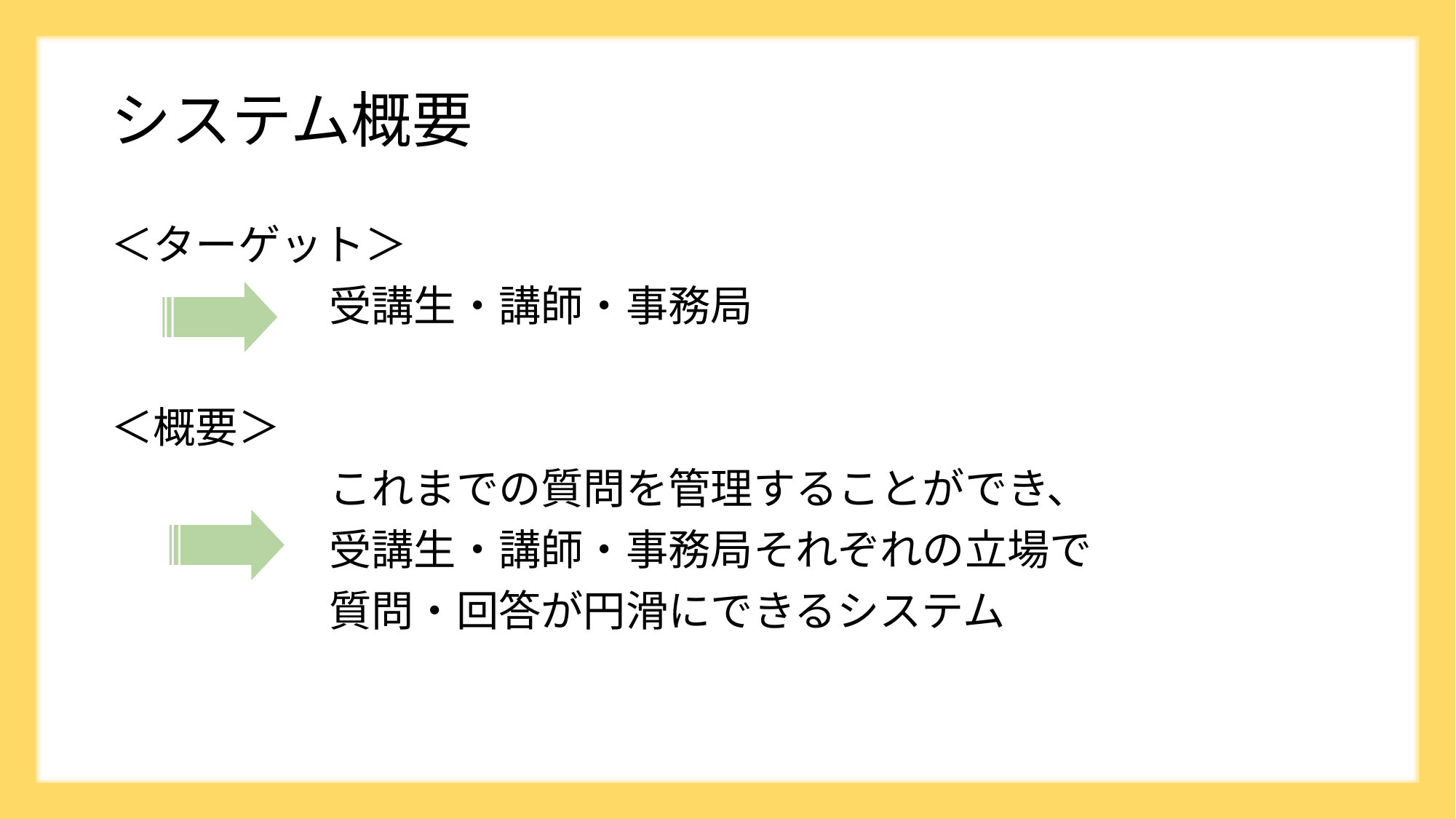

# システム概要
＜ターゲット＞
		受講生・講師・事務局

＜概要＞
		これまでの質問を管理することができ、
		受講生・講師・事務局それぞれの立場で
		質問・回答が円滑にできるシステム